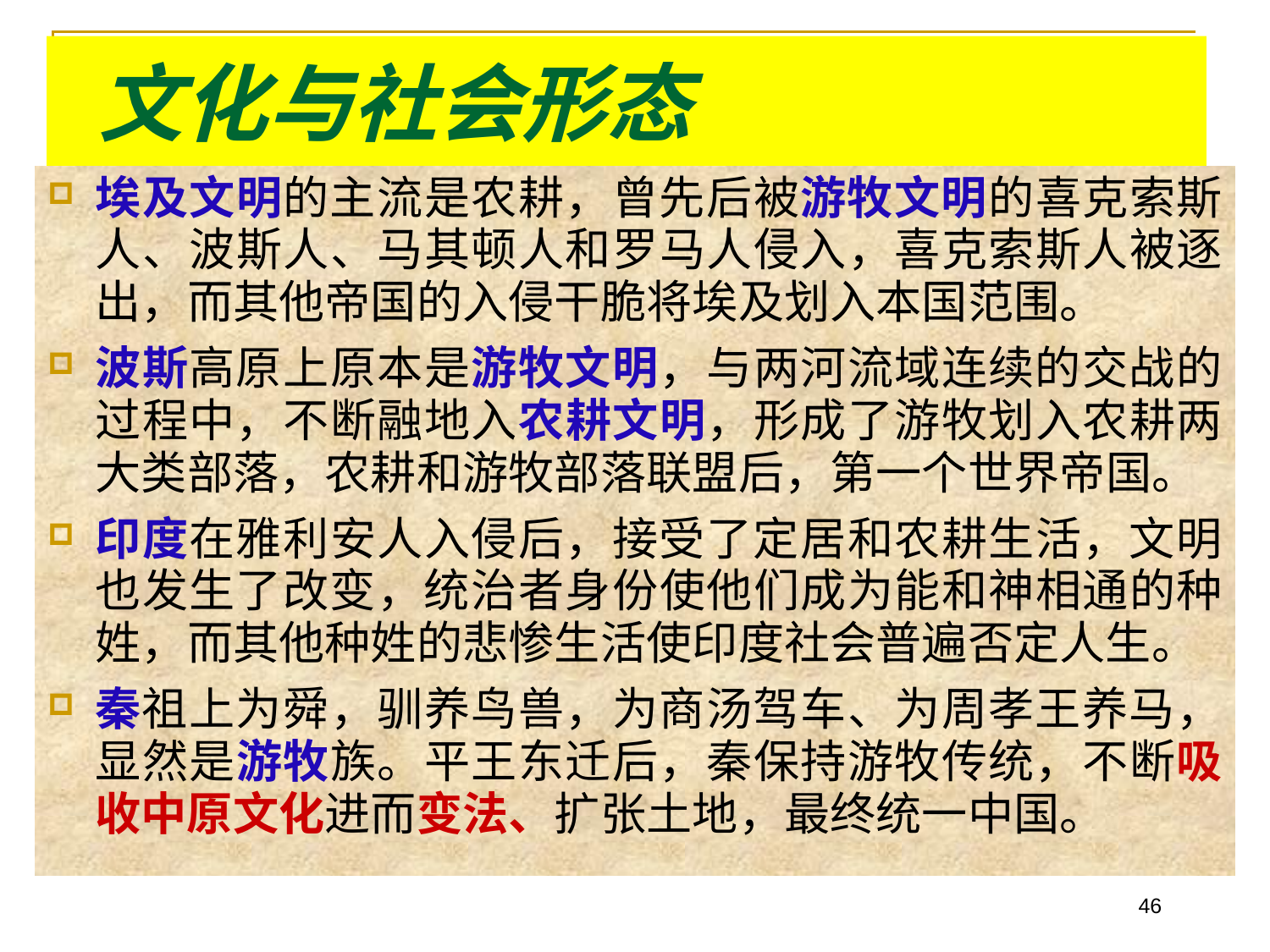

# 文化与社会形态
埃及文明的主流是农耕，曾先后被游牧文明的喜克索斯人、波斯人、马其顿人和罗马人侵入，喜克索斯人被逐出，而其他帝国的入侵干脆将埃及划入本国范围。
波斯高原上原本是游牧文明，与两河流域连续的交战的过程中，不断融地入农耕文明，形成了游牧划入农耕两大类部落，农耕和游牧部落联盟后，第一个世界帝国。
印度在雅利安人入侵后，接受了定居和农耕生活，文明也发生了改变，统治者身份使他们成为能和神相通的种姓，而其他种姓的悲惨生活使印度社会普遍否定人生。
秦祖上为舜，驯养鸟兽，为商汤驾车、为周孝王养马，显然是游牧族。平王东迁后，秦保持游牧传统，不断吸收中原文化进而变法、扩张土地，最终统一中国。
46